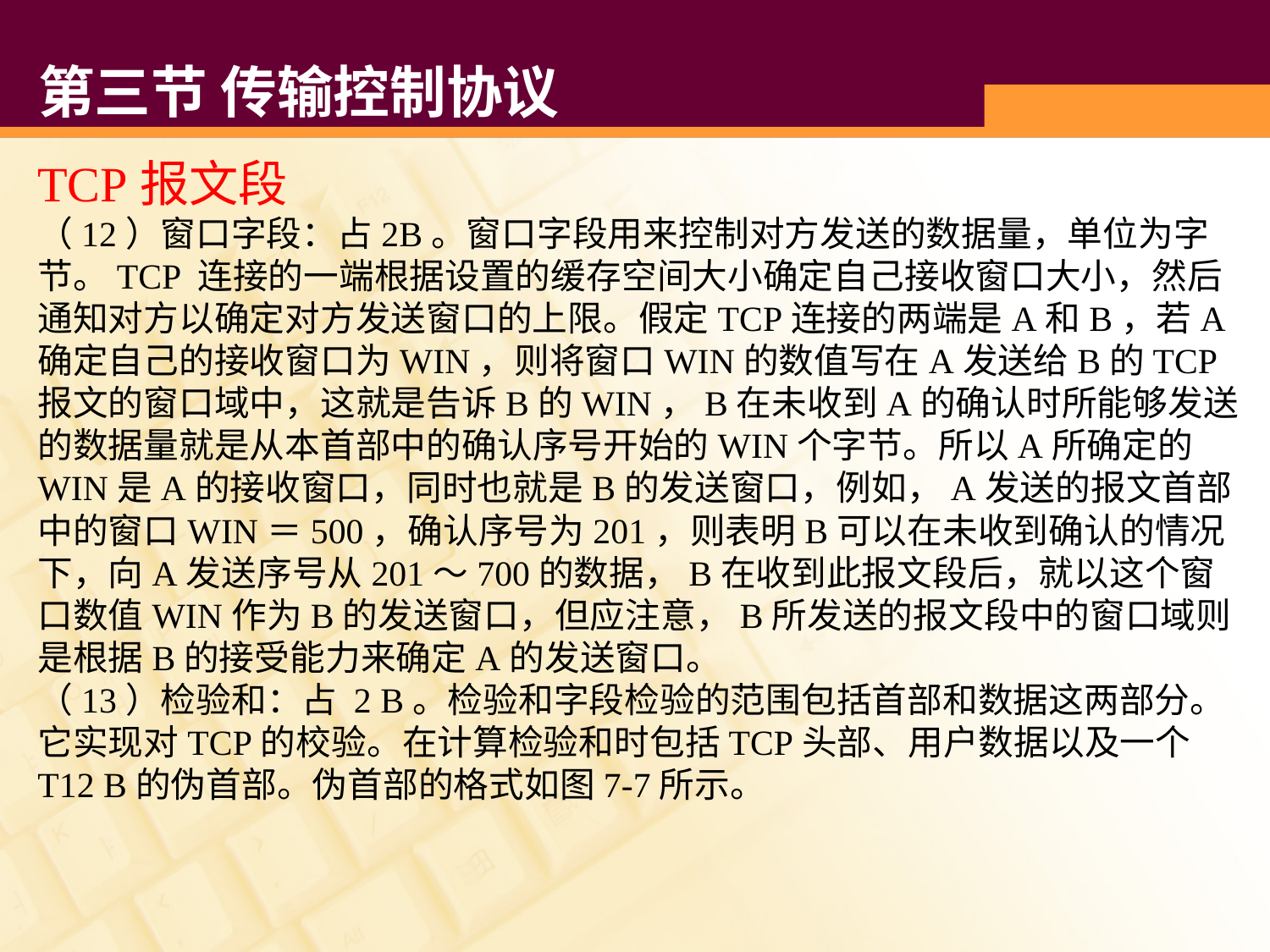

# 第三节 传输控制协议
TCP报文段
（12）窗口字段：占2B。窗口字段用来控制对方发送的数据量，单位为字节。TCP 连接的一端根据设置的缓存空间大小确定自己接收窗口大小，然后通知对方以确定对方发送窗口的上限。假定TCP连接的两端是A和B，若A确定自己的接收窗口为WIN，则将窗口WIN的数值写在A发送给B的TCP报文的窗口域中，这就是告诉B的WIN，B在未收到A的确认时所能够发送的数据量就是从本首部中的确认序号开始的WIN个字节。所以A所确定的WIN是A的接收窗口，同时也就是B的发送窗口，例如，A发送的报文首部中的窗口WIN＝500，确认序号为201，则表明B可以在未收到确认的情况下，向A发送序号从201～700的数据，B在收到此报文段后，就以这个窗口数值WIN作为B的发送窗口，但应注意，B所发送的报文段中的窗口域则是根据B的接受能力来确定A的发送窗口。
（13）检验和：占 2 B。检验和字段检验的范围包括首部和数据这两部分。它实现对TCP的校验。在计算检验和时包括TCP头部、用户数据以及一个T12 B的伪首部。伪首部的格式如图7-7所示。